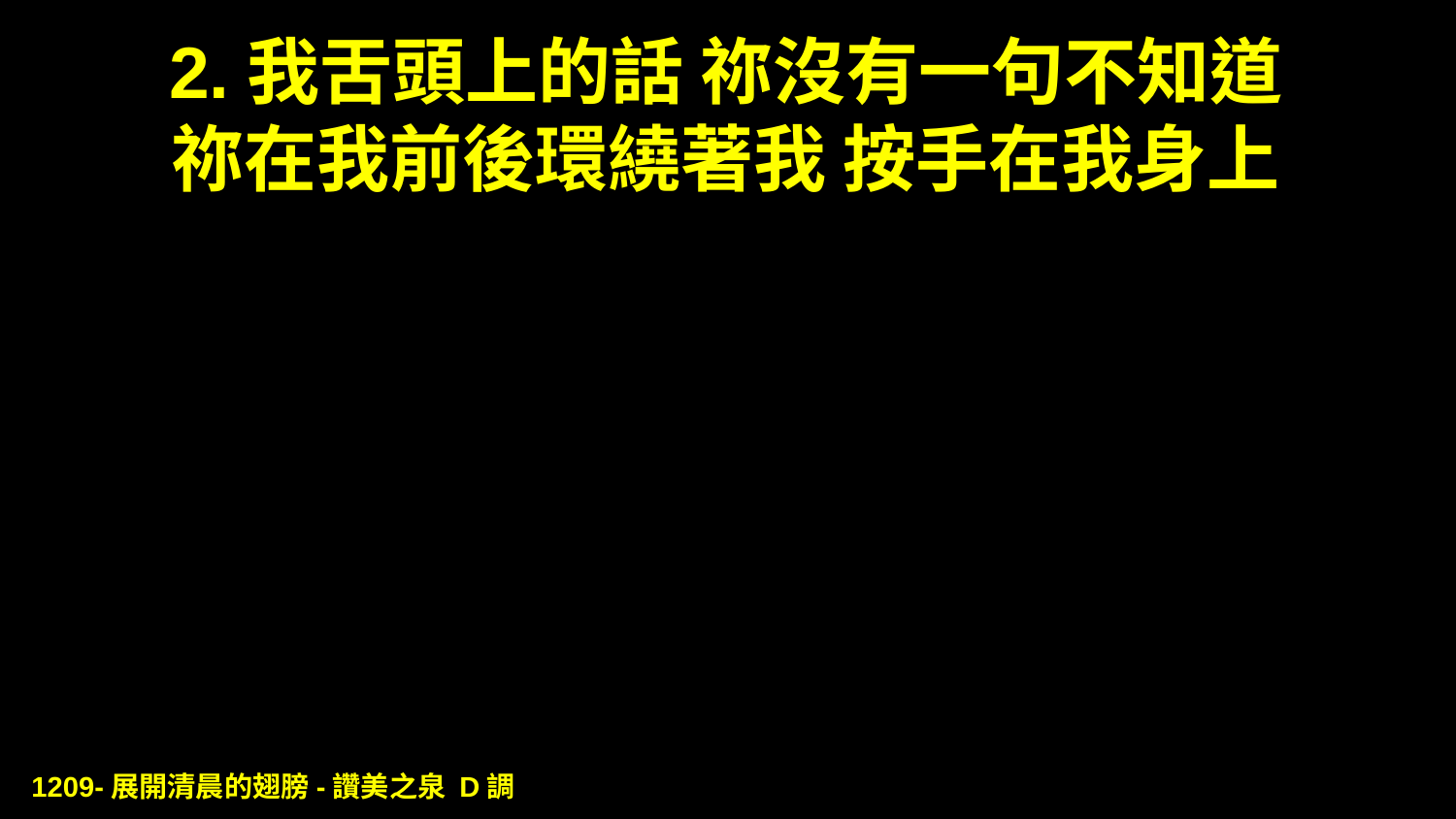

# 2.我舌頭上的話 祢沒有一句不知道 祢在我前後環繞著我 按手在我身上
1209-展開清晨的翅膀-讚美之泉 D調